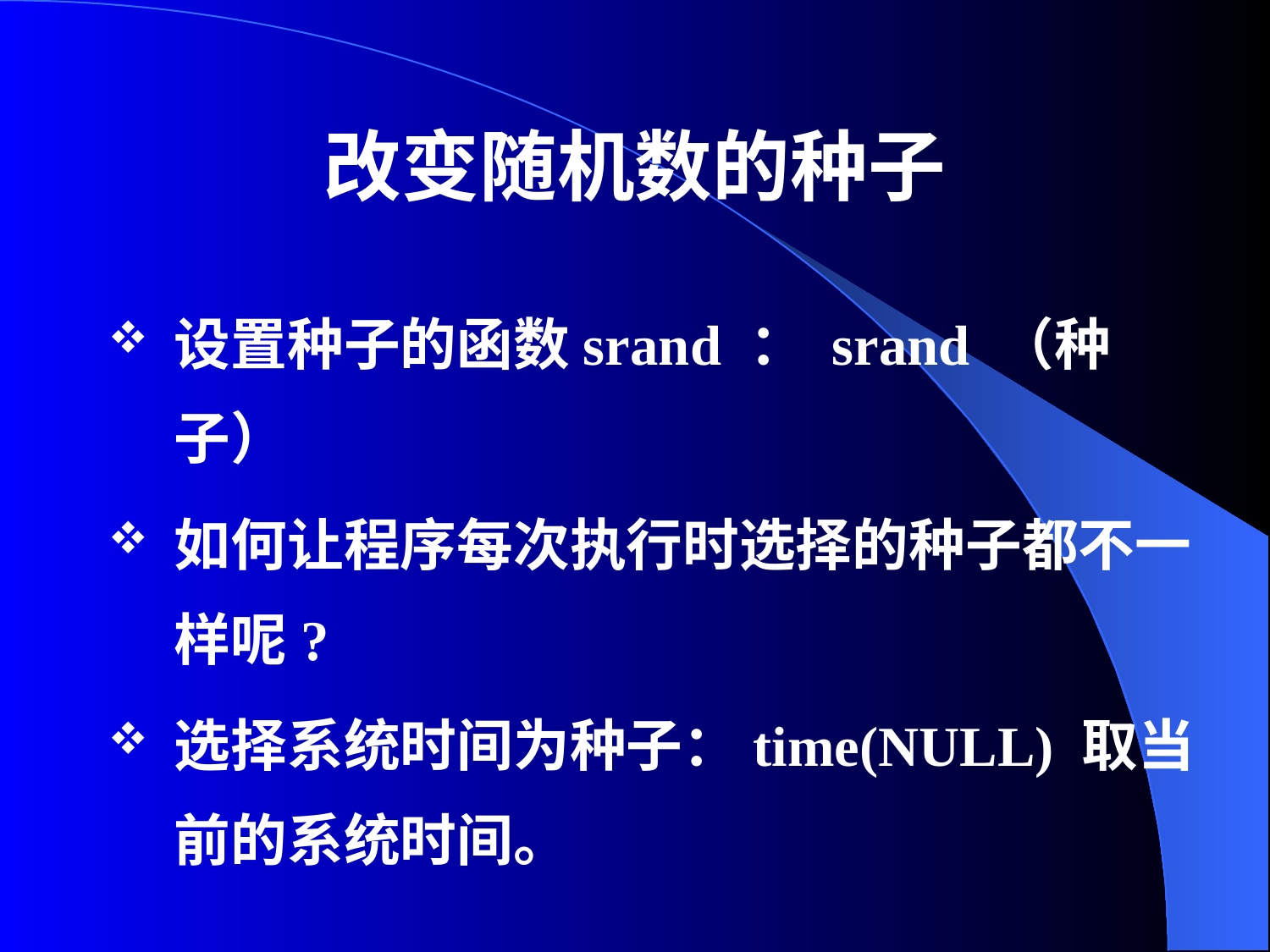

# 改变随机数的种子
设置种子的函数srand ： srand （种子）
如何让程序每次执行时选择的种子都不一样呢?
选择系统时间为种子：time(NULL) 取当前的系统时间。